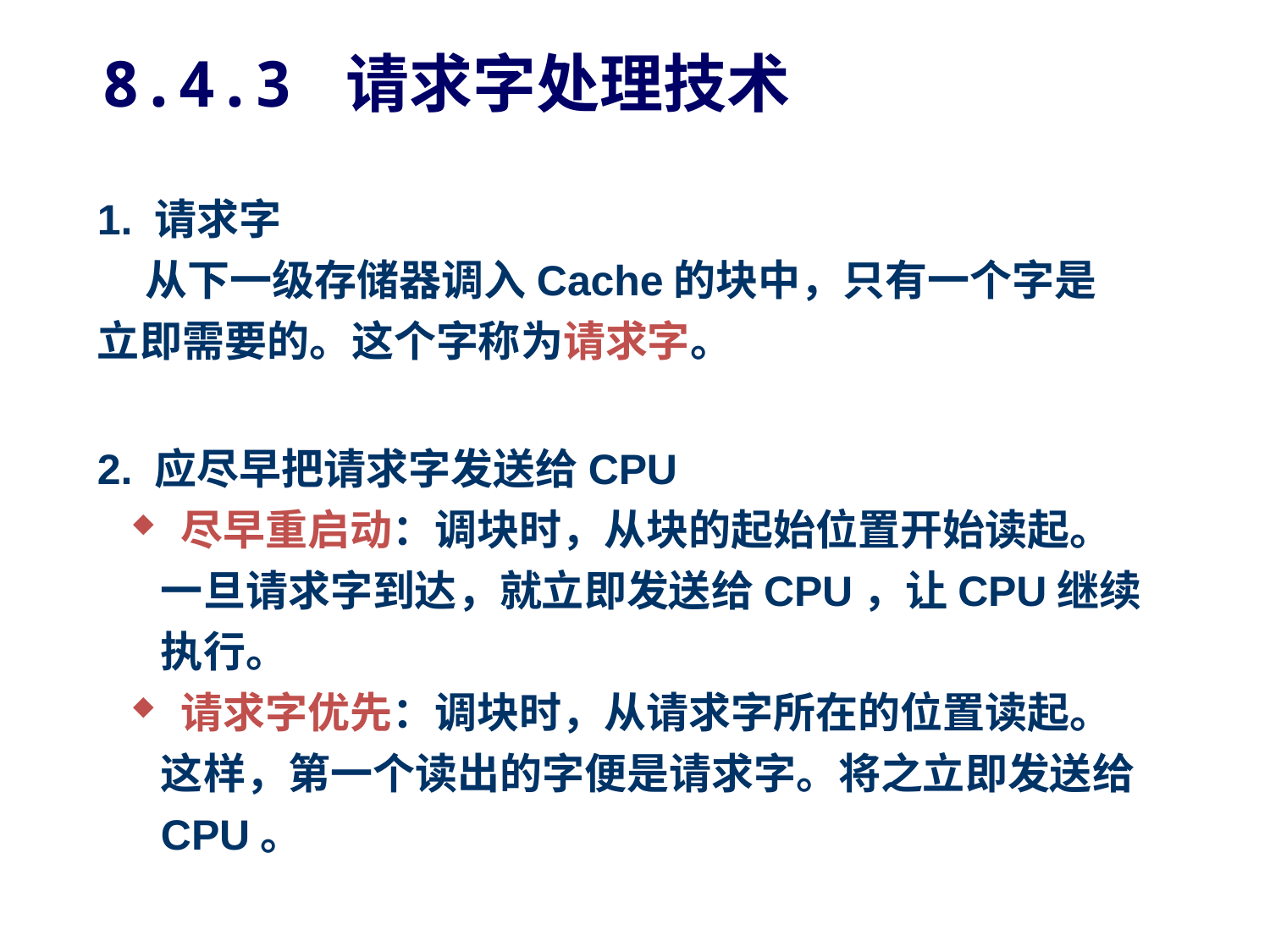

8.4.3 请求字处理技术
1. 请求字
    从下一级存储器调入Cache的块中，只有一个字是立即需要的。这个字称为请求字。
2. 应尽早把请求字发送给CPU
 尽早重启动：调块时，从块的起始位置开始读起。一旦请求字到达，就立即发送给CPU，让CPU继续执行。
 请求字优先：调块时，从请求字所在的位置读起。这样，第一个读出的字便是请求字。将之立即发送给CPU。